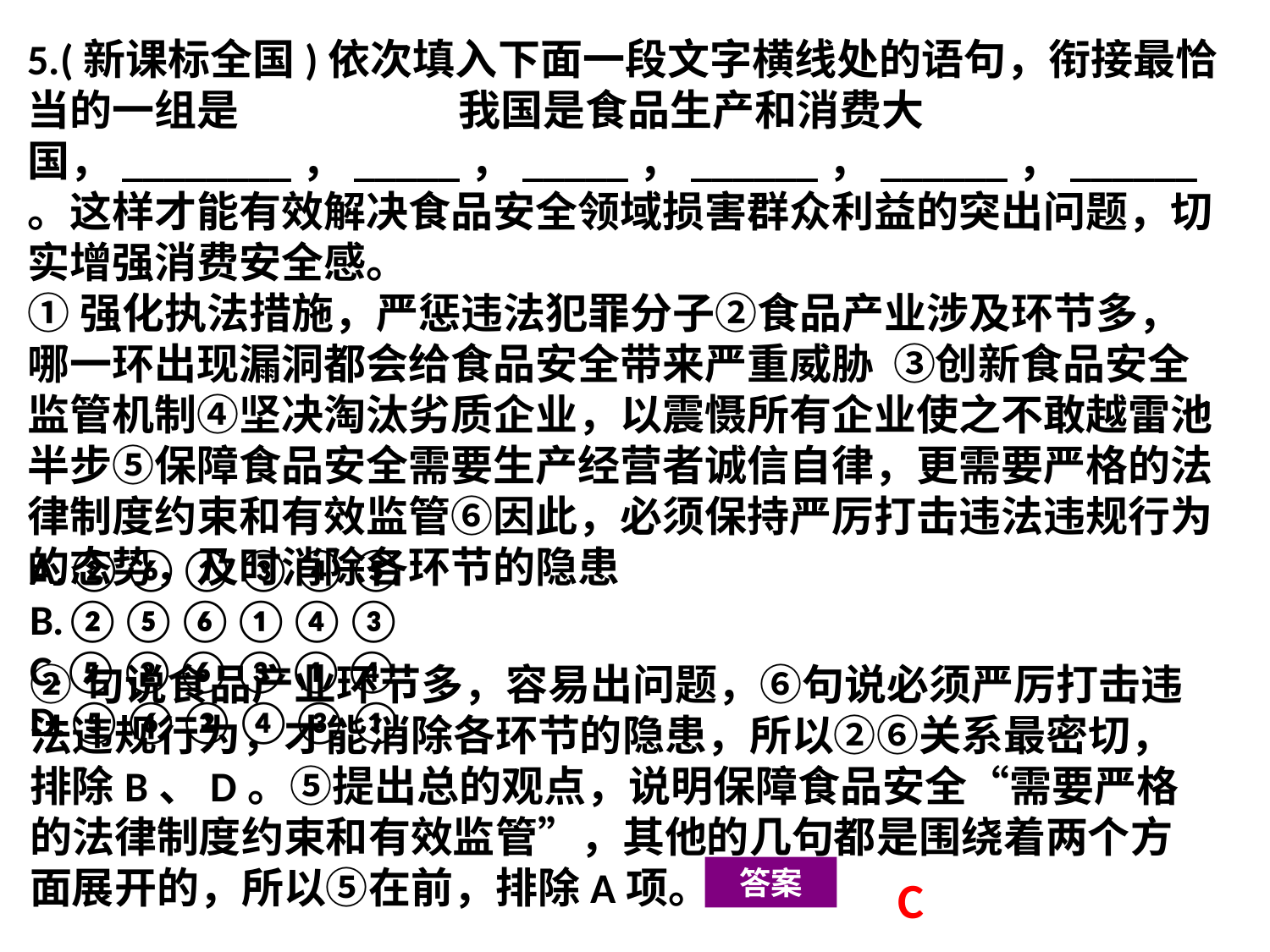

5.(新课标全国)依次填入下面一段文字横线处的语句，衔接最恰当的一组是                       我国是食品生产和消费大国，________，_____，_____，______，______，______。这样才能有效解决食品安全领域损害群众利益的突出问题，切实增强消费安全感。
①强化执法措施，严惩违法犯罪分子②食品产业涉及环节多，哪一环出现漏洞都会给食品安全带来严重威胁  ③创新食品安全监管机制④坚决淘汰劣质企业，以震慑所有企业使之不敢越雷池半步⑤保障食品安全需要生产经营者诚信自律，更需要严格的法律制度约束和有效监管⑥因此，必须保持严厉打击违法违规行为的态势，及时消除各环节的隐患
A.②⑥①③④⑤					B.②⑤⑥①④③
C.⑤②⑥③①④					D.⑤⑥②④③①
②句说食品产业环节多，容易出问题，⑥句说必须严厉打击违法违规行为，才能消除各环节的隐患，所以②⑥关系最密切，排除B、D。⑤提出总的观点，说明保障食品安全“需要严格的法律制度约束和有效监管”，其他的几句都是围绕着两个方面展开的，所以⑤在前，排除A项。
答案
C